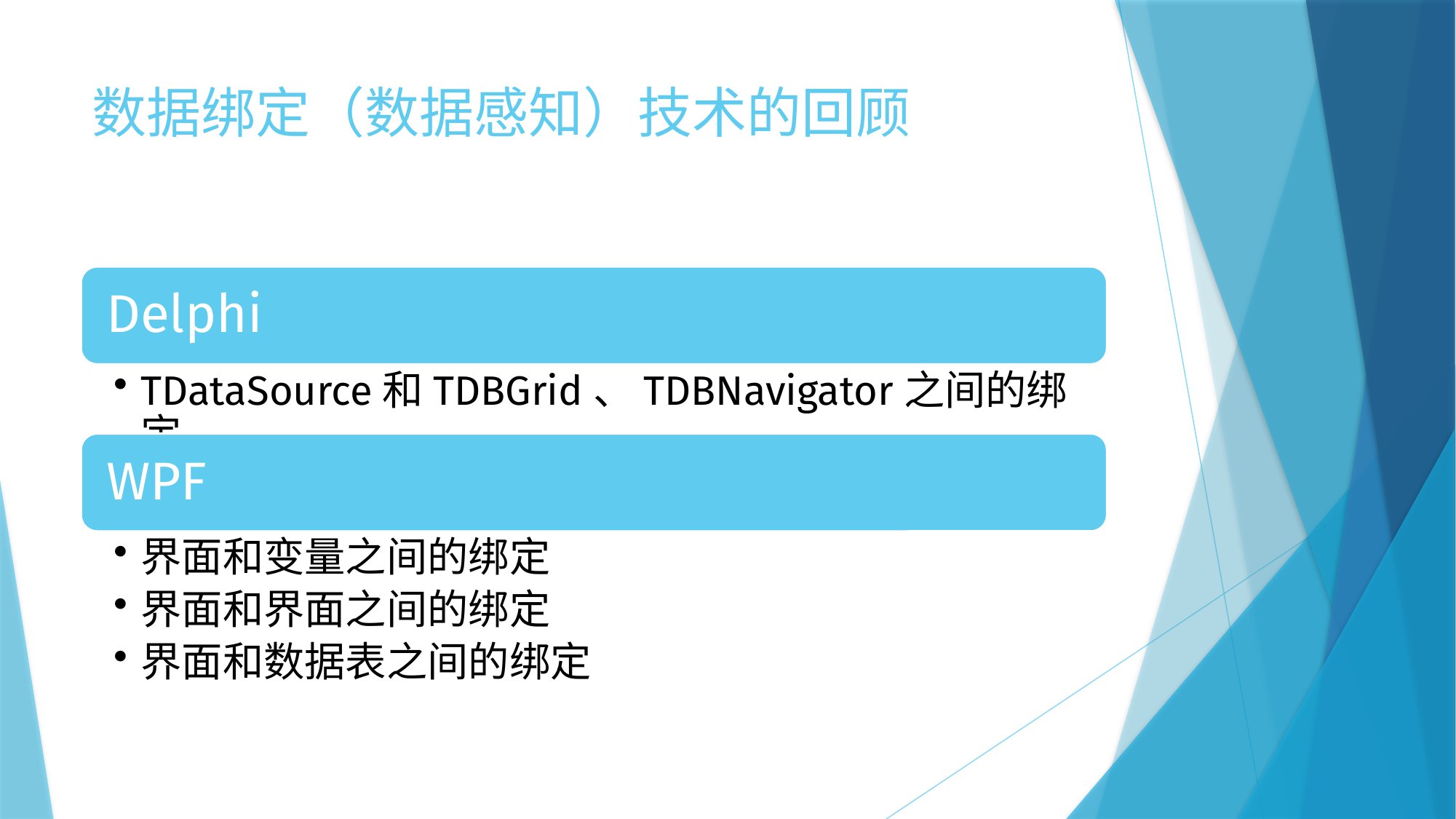

# 数据绑定（数据感知）技术的回顾
Delphi
TDataSource和TDBGrid、TDBNavigator之间的绑定
WPF
界面和变量之间的绑定
界面和界面之间的绑定
界面和数据表之间的绑定